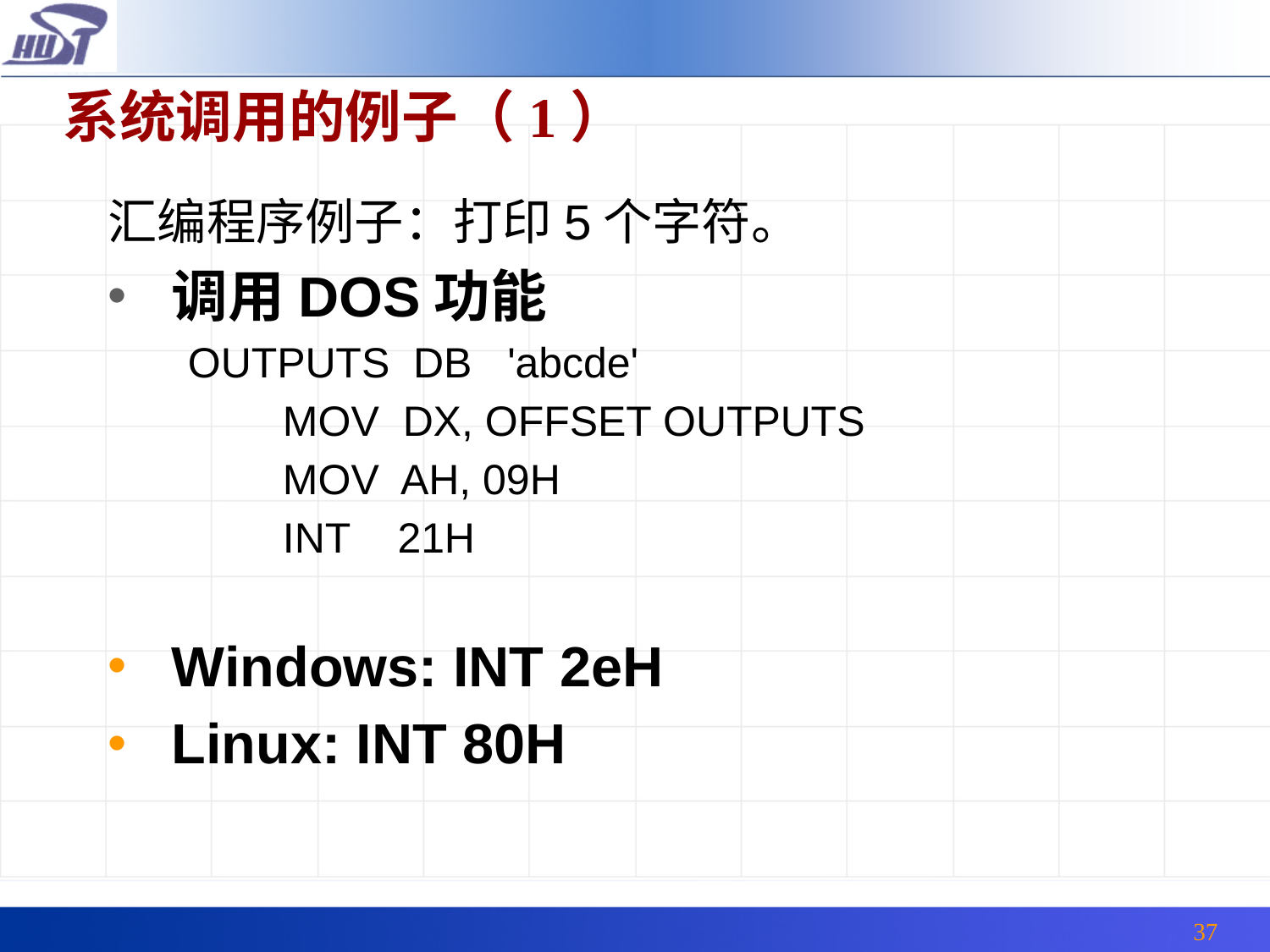

# 系统调用的例子（1）
汇编程序例子：打印5个字符。
调用DOS功能
OUTPUTS  DB   'abcde'
        MOV  DX, OFFSET OUTPUTS
        MOV  AH, 09H
        INT    21H

Windows: INT 2eH
Linux: INT 80H
37